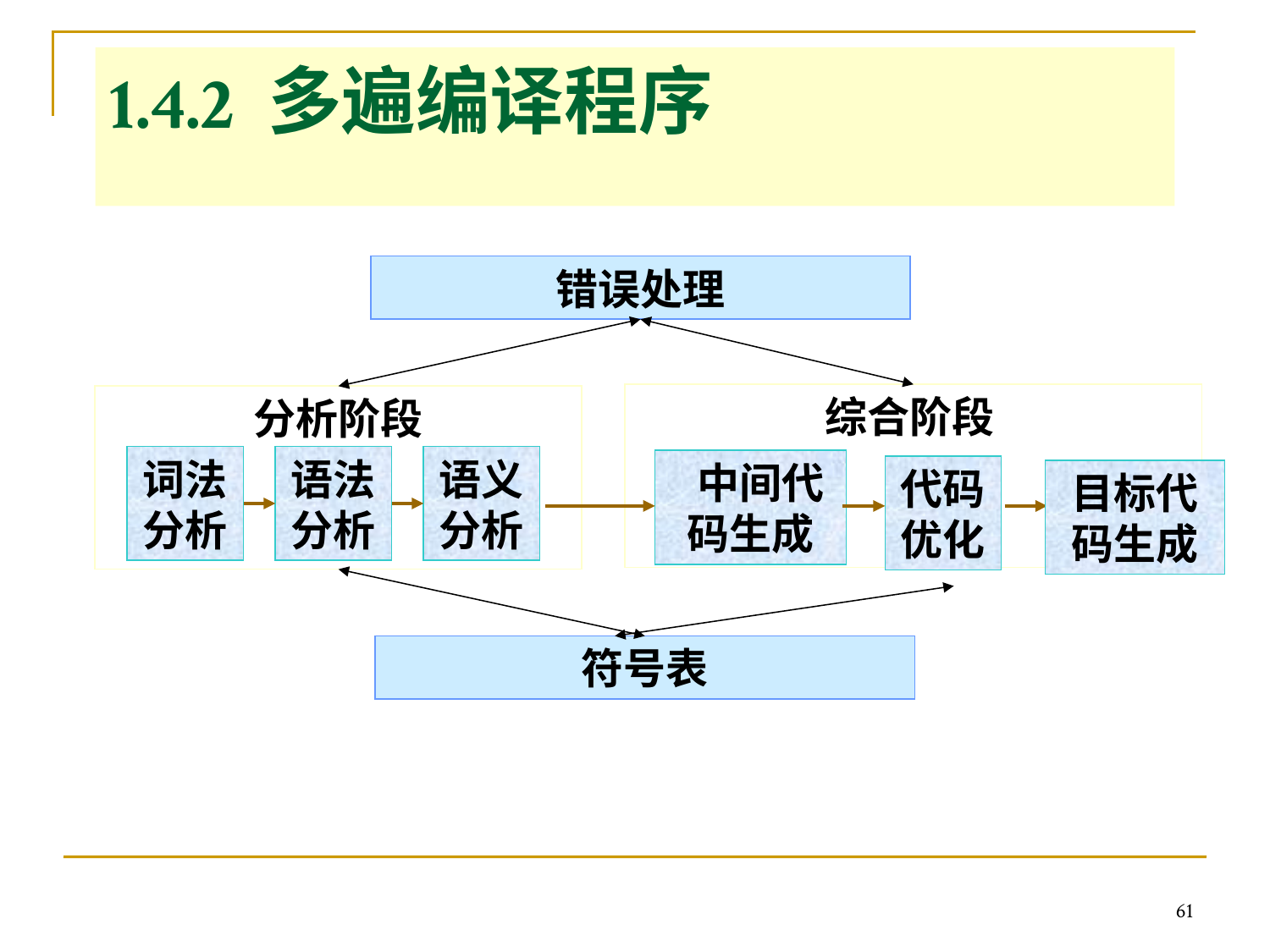

# 1.4.2 多遍编译程序
错误处理
综合阶段

分析阶段

词法分析
语法分析
语义分析
 中间代码生成
代码优化
目标代码生成
符号表
61